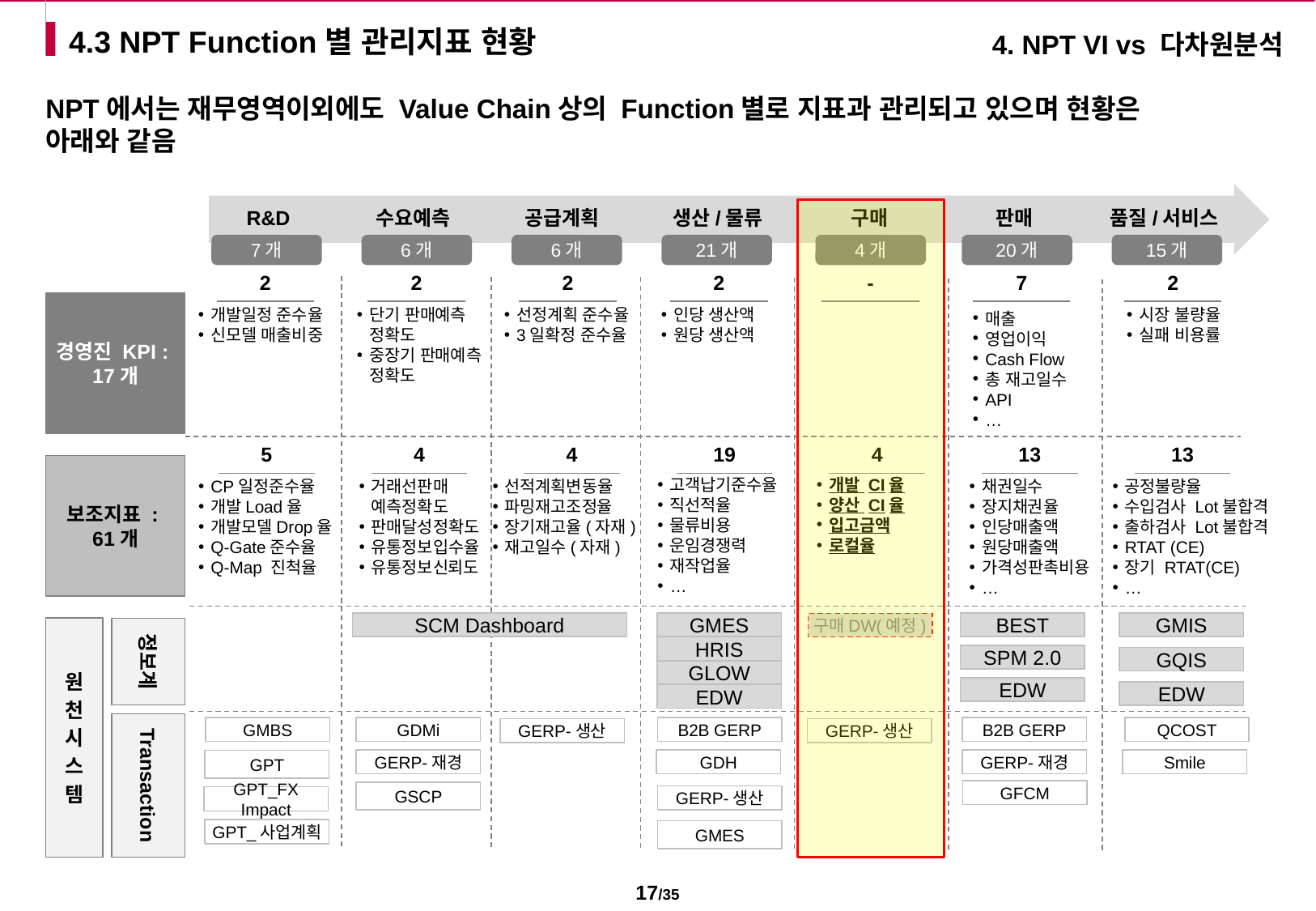

# 4.3 NPT Function별 관리지표 현황
4. NPT VI vs 다차원분석
NPT에서는 재무영역이외에도 Value Chain상의 Function별로 지표과 관리되고 있으며 현황은
아래와 같음

R&D
수요예측
공급계획
생산/물류
구매
판매
품질/서비스

7개
6개
6개
21개
4개
20개
15개
| 2 |
| --- |
| 2 |
| --- |
| 2 |
| --- |
| 2 |
| --- |
| - |
| --- |
| 7 |
| --- |
| 2 |
| --- |
경영진 KPI :
17개
개발일정 준수율
신모델 매출비중
단기 판매예측
정확도
중장기 판매예측
정확도
선정계획 준수율
3일확정 준수율
인당 생산액
원당 생산액
시장 불량율
실패 비용률
매출
영업이익
Cash Flow
총 재고일수
API
…
| 5 |
| --- |
| 4 |
| --- |
| 4 |
| --- |
| 19 |
| --- |
| 4 |
| --- |
| 13 |
| --- |
| 13 |
| --- |
보조지표 :
61개
개발 CI율
양산 CI율
입고금액
로컬율

고객납기준수율
직선적율
물류비용
운임경쟁력
재작업율
…
CP일정준수율
개발Load율
개발모델Drop율
Q-Gate준수율
Q-Map 진척율
거래선판매
예측정확도
판매달성정확도
유통정보입수율
유통정보신뢰도
선적계획변동율
파밍재고조정율
장기재고율(자재)
재고일수(자재)
채권일수
장지채권율
인당매출액
원당매출액
가격성판촉비용
…
공정불량율
수입검사 Lot불합격
출하검사 Lot불합격
RTAT (CE)
장기 RTAT(CE)
…
SCM Dashboard
GMES
BEST
GMIS
구매DW(예정)
원
천
시
스
템
정보계
HRIS
SPM 2.0
GQIS
GLOW
EDW
EDW
EDW
GMBS
GDMi
B2B GERP
B2B GERP
QCOST
GERP-생산
GERP-생산
Transaction
GERP-재경
GDH
GERP-재경
Smile
GPT
GFCM
GSCP
GERP-생산
GPT_FX Impact
GPT_사업계획
GMES